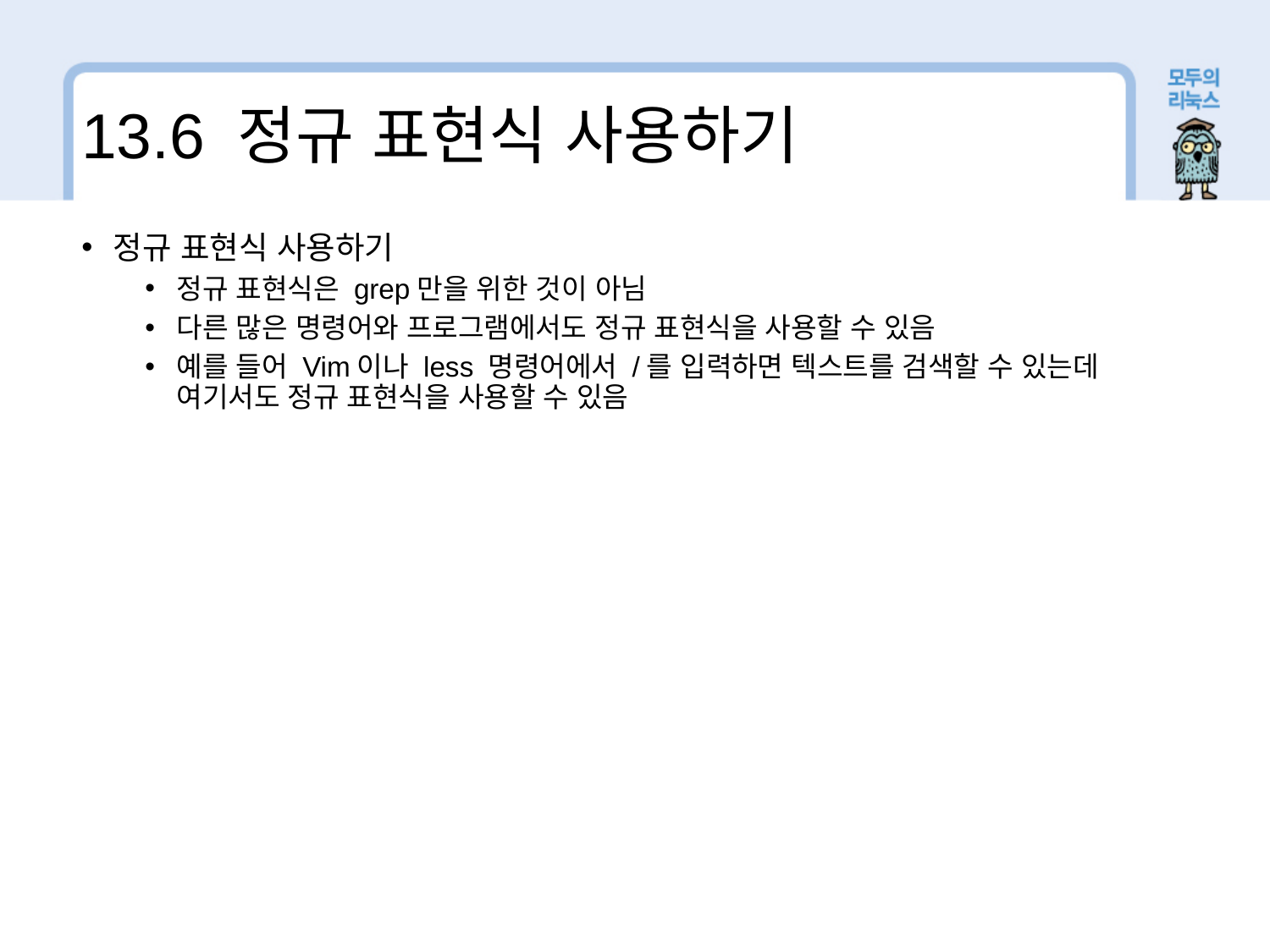

13.6 정규 표현식 사용하기
정규 표현식 사용하기
정규 표현식은 grep만을 위한 것이 아님
다른 많은 명령어와 프로그램에서도 정규 표현식을 사용할 수 있음
예를 들어 Vim이나 less 명령어에서 /를 입력하면 텍스트를 검색할 수 있는데 여기서도 정규 표현식을 사용할 수 있음